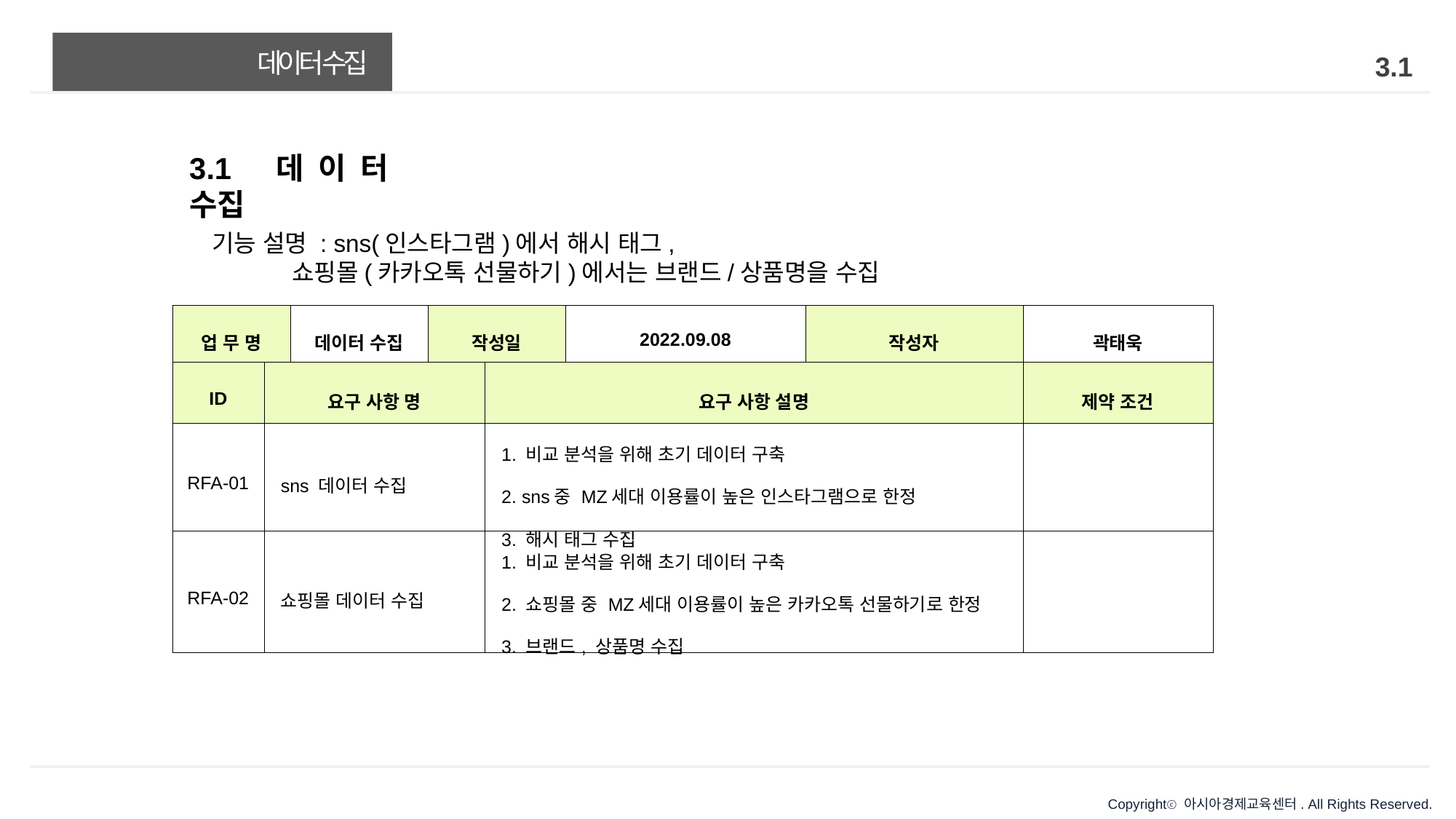

# 데이터 수집
3.1
3.1 데이터 수집

기능 설명 : sns(인스타그램)에서 해시 태그,
           쇼핑몰(카카오톡 선물하기)에서는 브랜드/상품명을 수집

| 업 무 명 |  | 데이터 수집 | 작성일 |  | 2022.09.08 | 작성자 | 곽태욱 |
| --- | --- | --- | --- | --- | --- | --- | --- |
| ID | 요구 사항 명 |  |  | 요구 사항 설명 |  |  | 제약 조건 |
| RFA-01 | sns 데이터 수집 |  |  | 1. 비교 분석을 위해 초기 데이터 구축 2. sns중 MZ세대 이용률이 높은 인스타그램으로 한정 3. 해시 태그 수집 |  |  |  |
| RFA-02 | 쇼핑몰 데이터 수집 |  |  | 1. 비교 분석을 위해 초기 데이터 구축 2. 쇼핑몰 중 MZ세대 이용률이 높은 카카오톡 선물하기로 한정 3. 브랜드, 상품명 수집 |  |  |  |